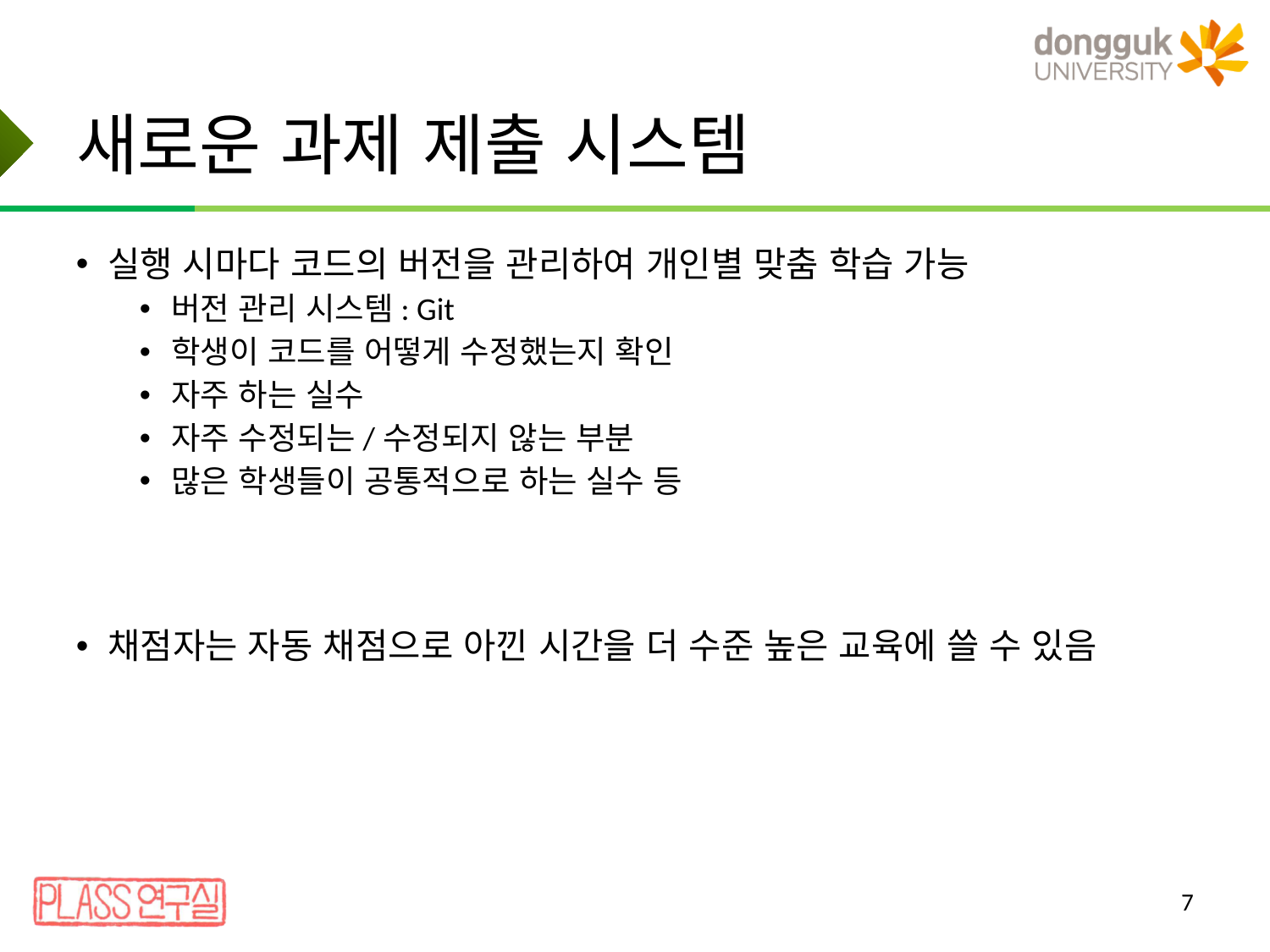

# 새로운 과제 제출 시스템
실행 시마다 코드의 버전을 관리하여 개인별 맞춤 학습 가능
버전 관리 시스템: Git
학생이 코드를 어떻게 수정했는지 확인
자주 하는 실수
자주 수정되는/수정되지 않는 부분
많은 학생들이 공통적으로 하는 실수 등

채점자는 자동 채점으로 아낀 시간을 더 수준 높은 교육에 쓸 수 있음

7